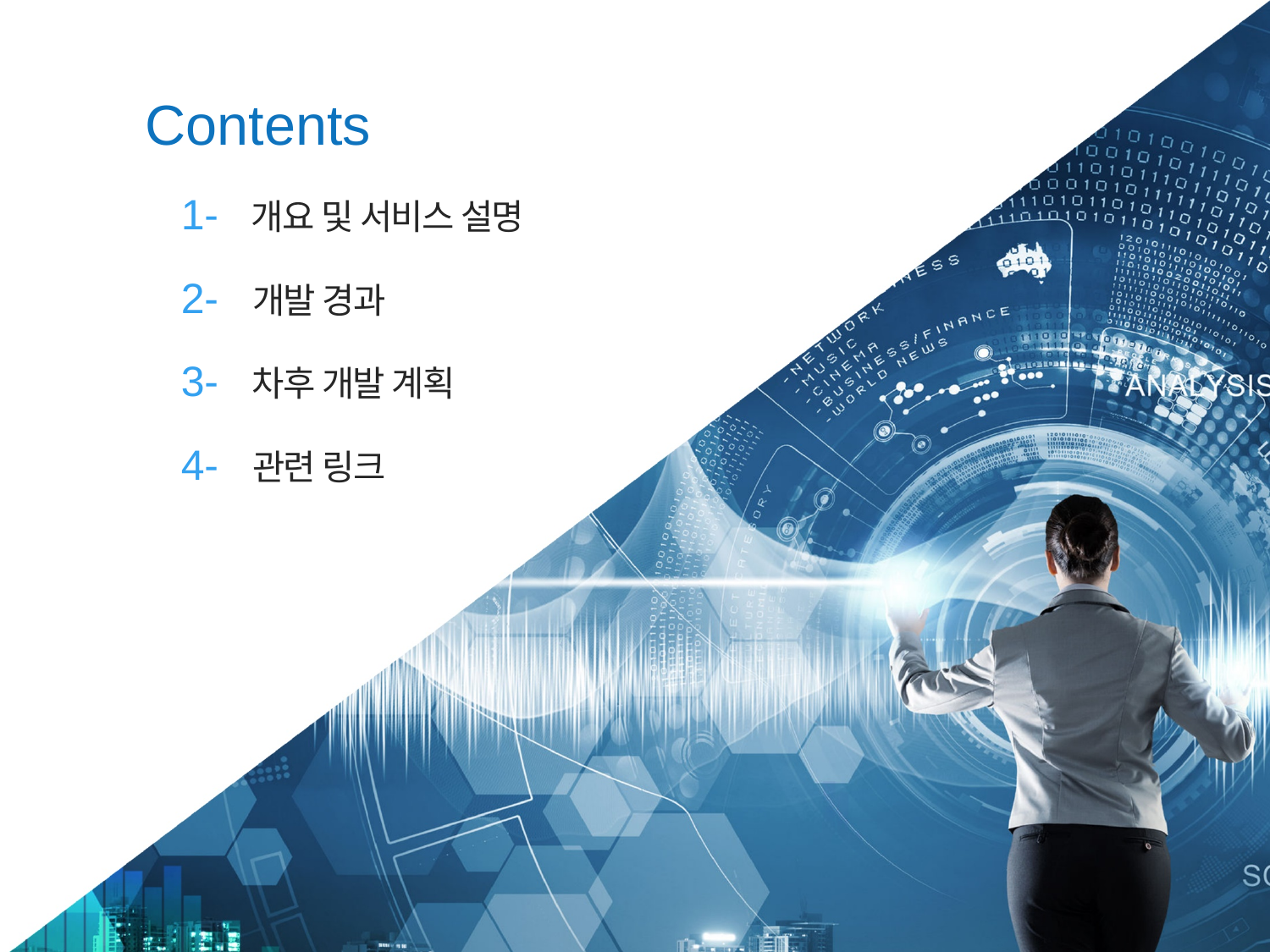

Contents
1-
개요 및 서비스 설명
2-
개발 경과
3-
차후 개발 계획
4-
관련 링크